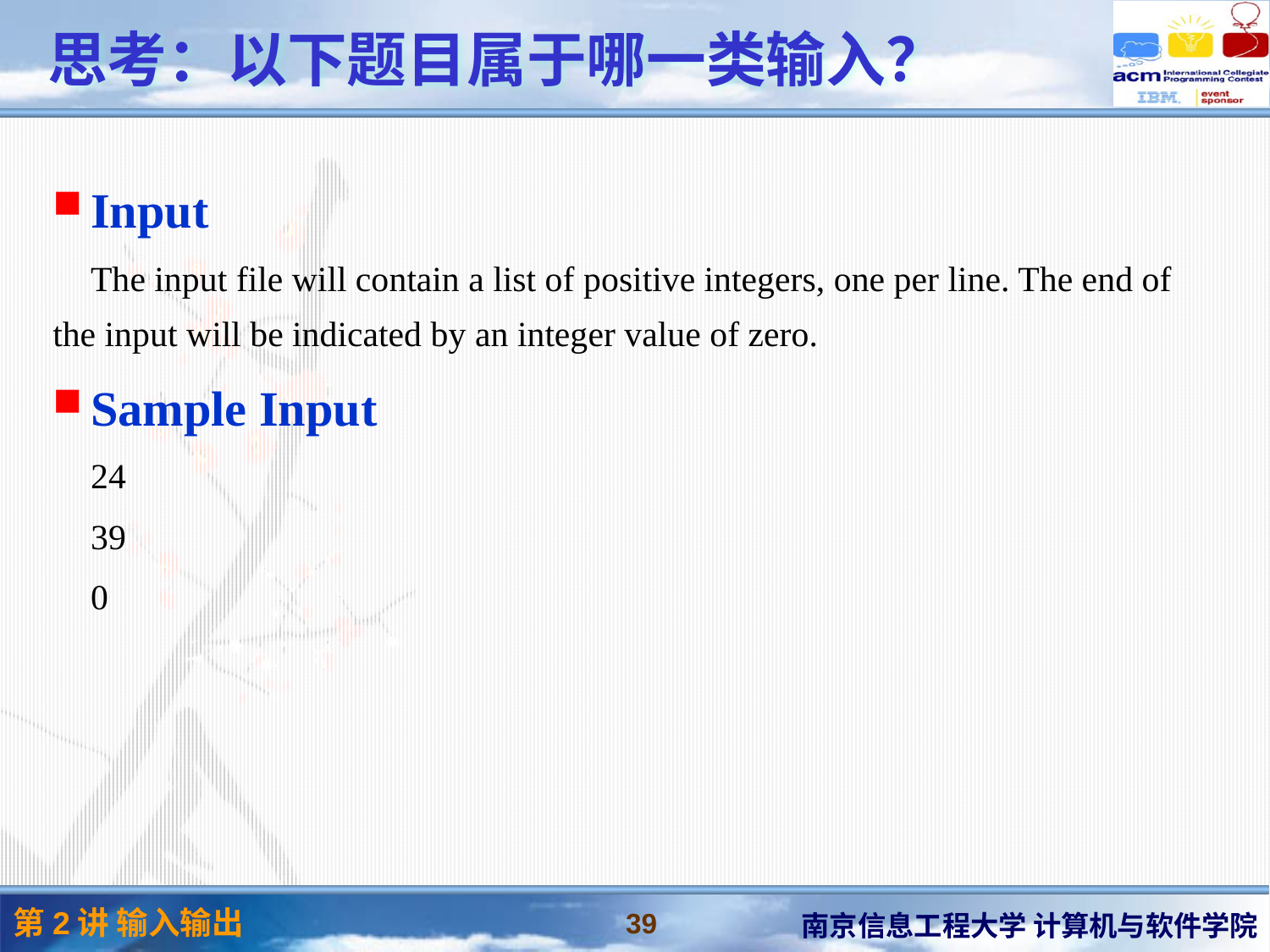

# 思考：以下题目属于哪一类输入？
Input
The input file will contain a list of positive integers, one per line. The end of the input will be indicated by an integer value of zero.
Sample Input
24
39
0